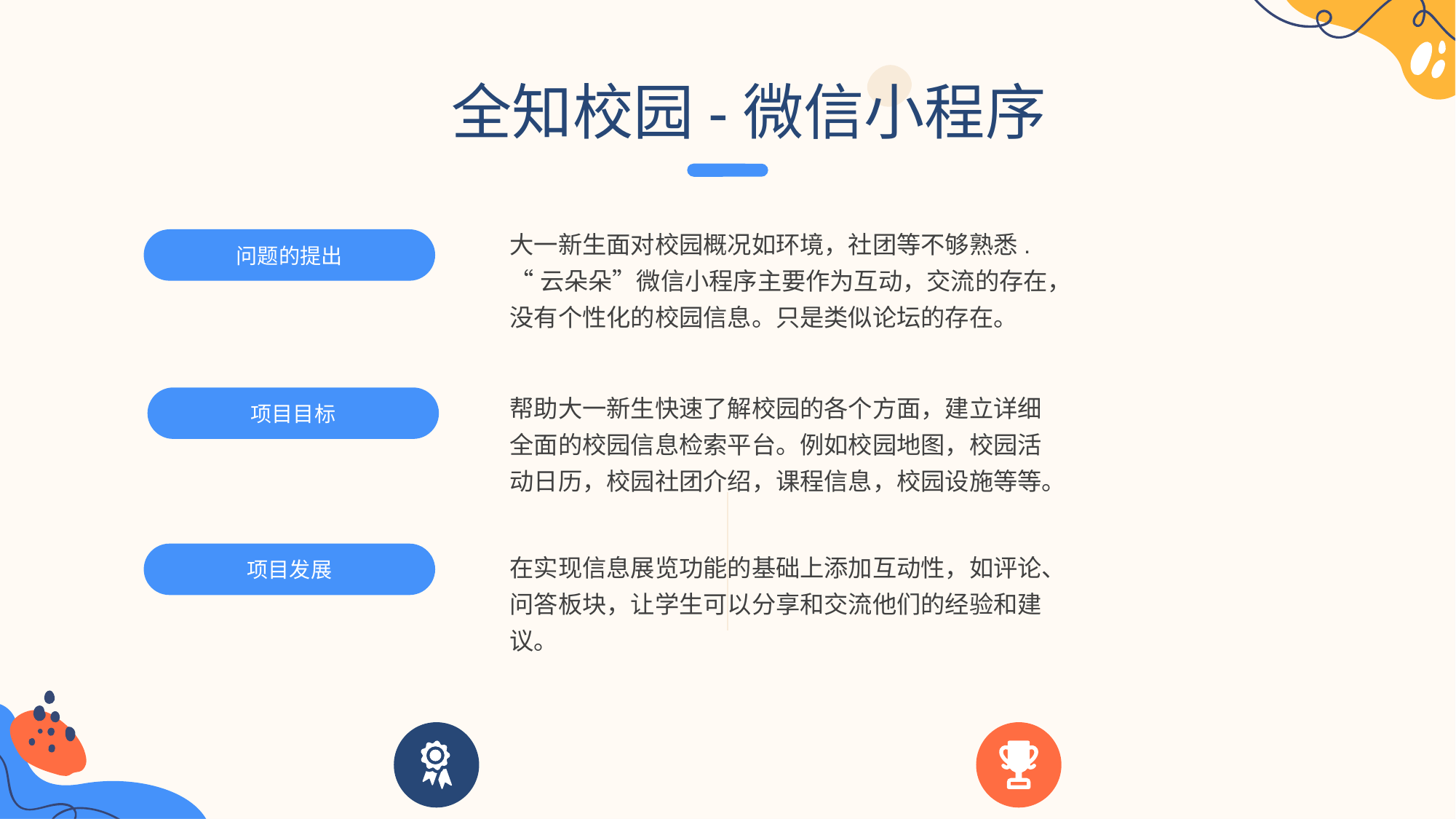

全知校园-微信小程序

大一新生面对校园概况如环境，社团等不够熟悉.
“云朵朵”微信小程序主要作为互动，交流的存在，没有个性化的校园信息。只是类似论坛的存在。

问题的提出
帮助大一新生快速了解校园的各个方面，建立详细全面的校园信息检索平台。例如校园地图，校园活动日历，校园社团介绍，课程信息，校园设施等等。
项目目标

在实现信息展览功能的基础上添加互动性，如评论、问答板块，让学生可以分享和交流他们的经验和建议。
项目发展